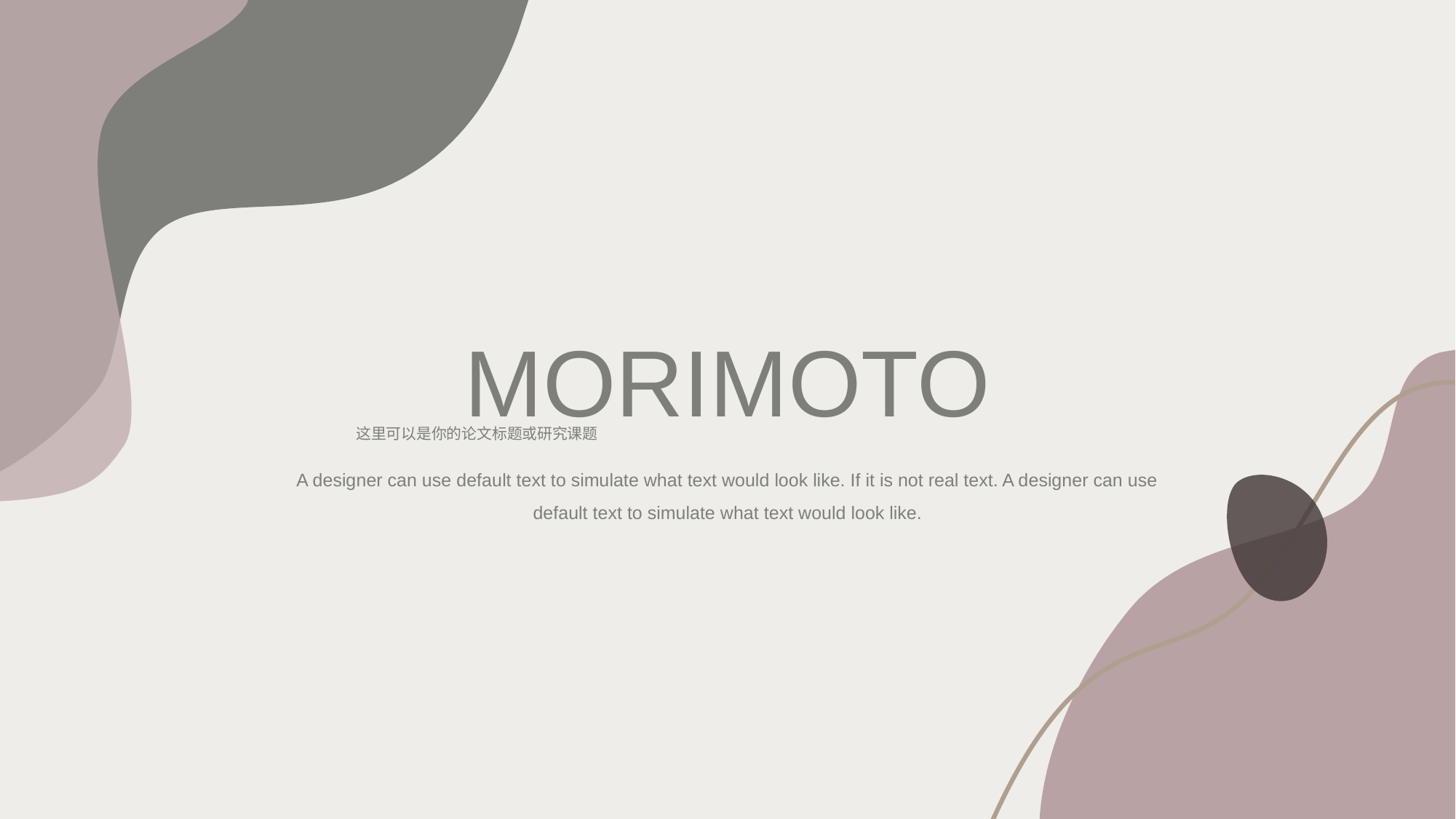

MORIMOTO

这里可以是你的论文标题或研究课题
A designer can use default text to simulate what text would look like. If it is not real text. A designer can use default text to simulate what text would look like.